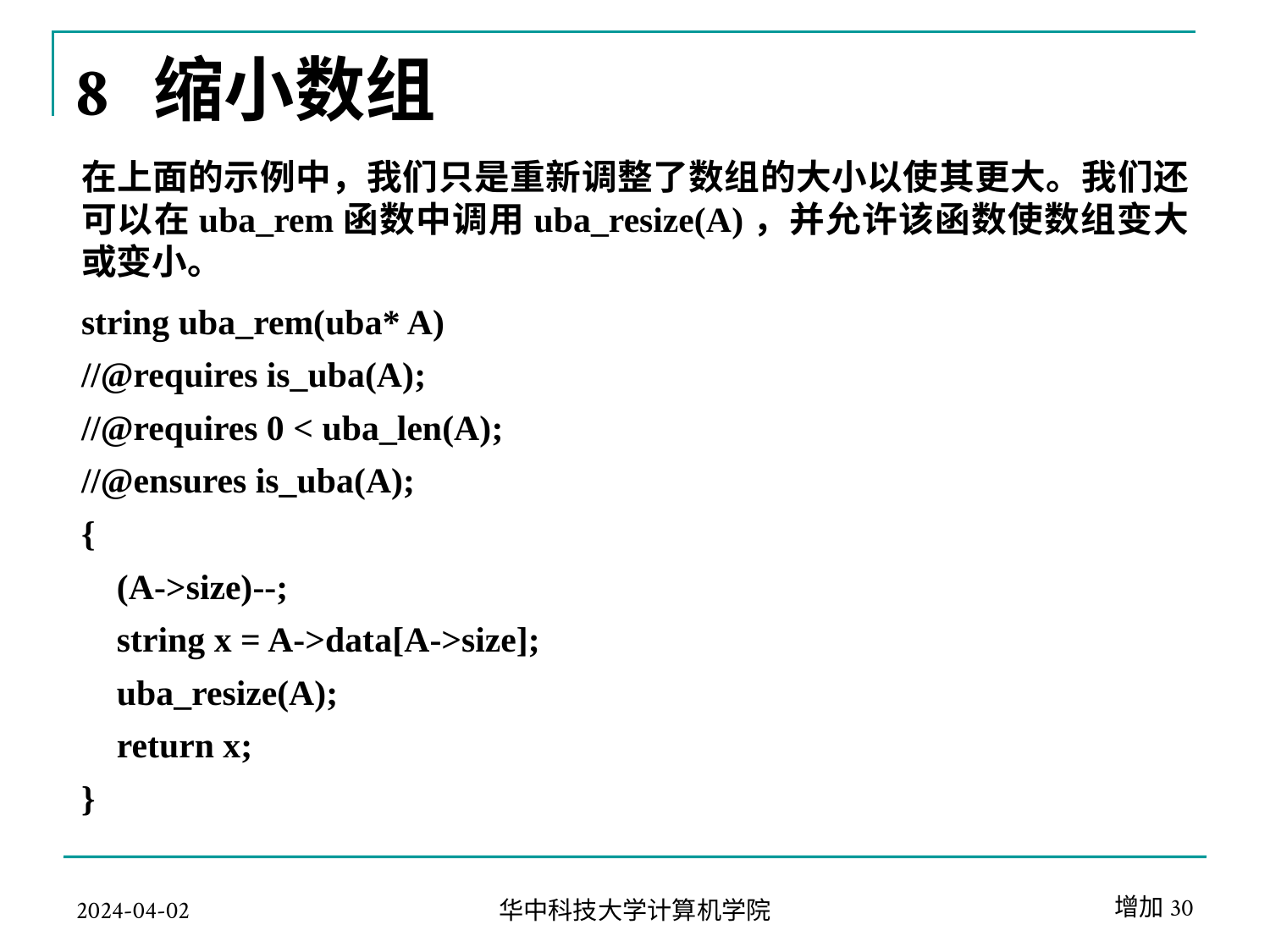

# 8  缩小数组
在上面的示例中，我们只是重新调整了数组的大小以使其更大。我们还可以在uba_rem函数中调用uba_resize(A)，并允许该函数使数组变大或变小。
string uba_rem(uba* A)
//@requires is_uba(A);
//@requires 0 < uba_len(A);
//@ensures is_uba(A);
{
    (A->size)--;
    string x = A->data[A->size];
    uba_resize(A);
    return x;
}

2024-04-02
增加30
华中科技大学计算机学院